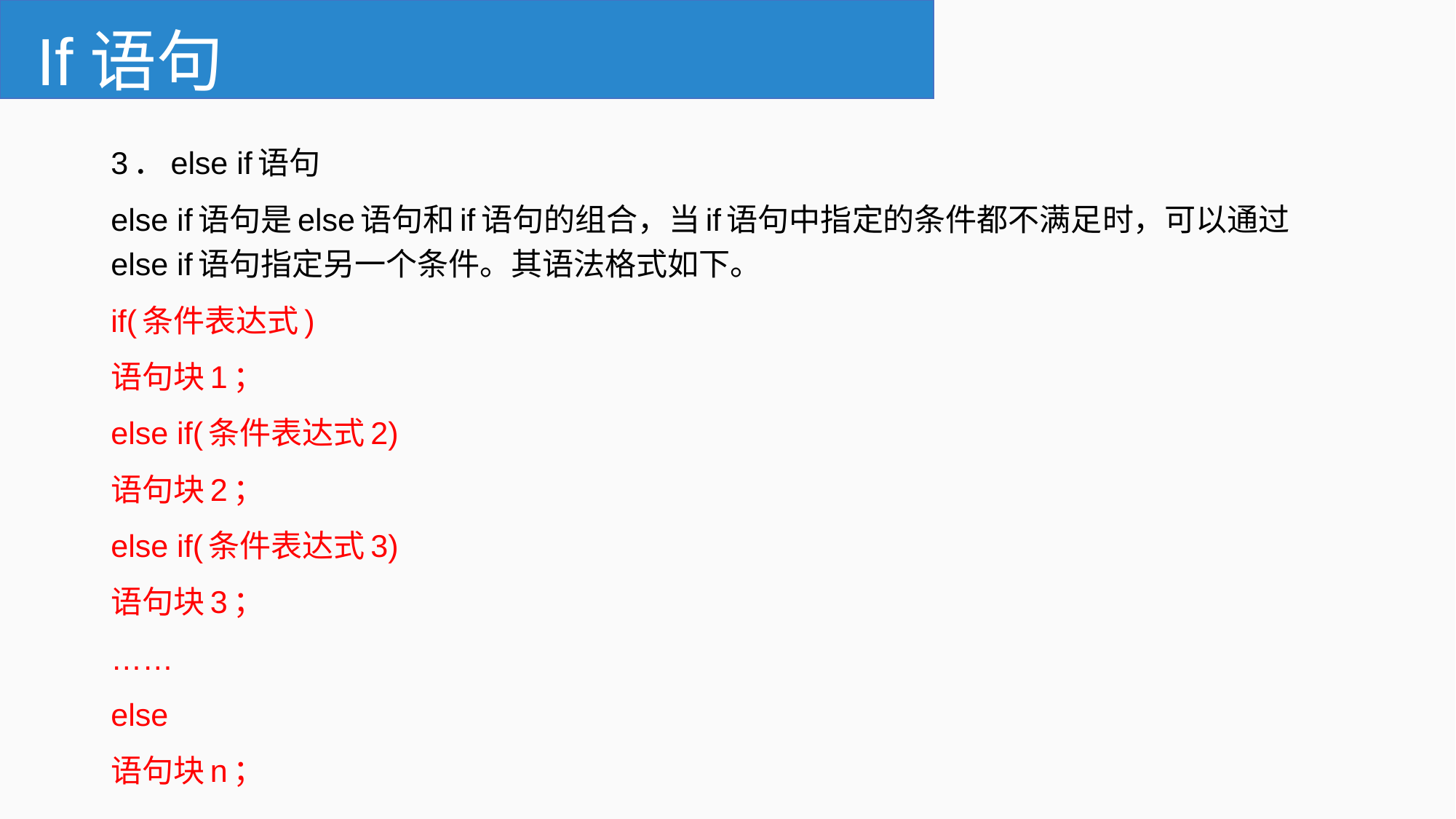

# If语句
3．else if语句
else if语句是else语句和if语句的组合，当if语句中指定的条件都不满足时，可以通过else if语句指定另一个条件。其语法格式如下。
if(条件表达式)
语句块1；
else if(条件表达式2)
语句块2；
else if(条件表达式3)
语句块3；
……
else
语句块n；